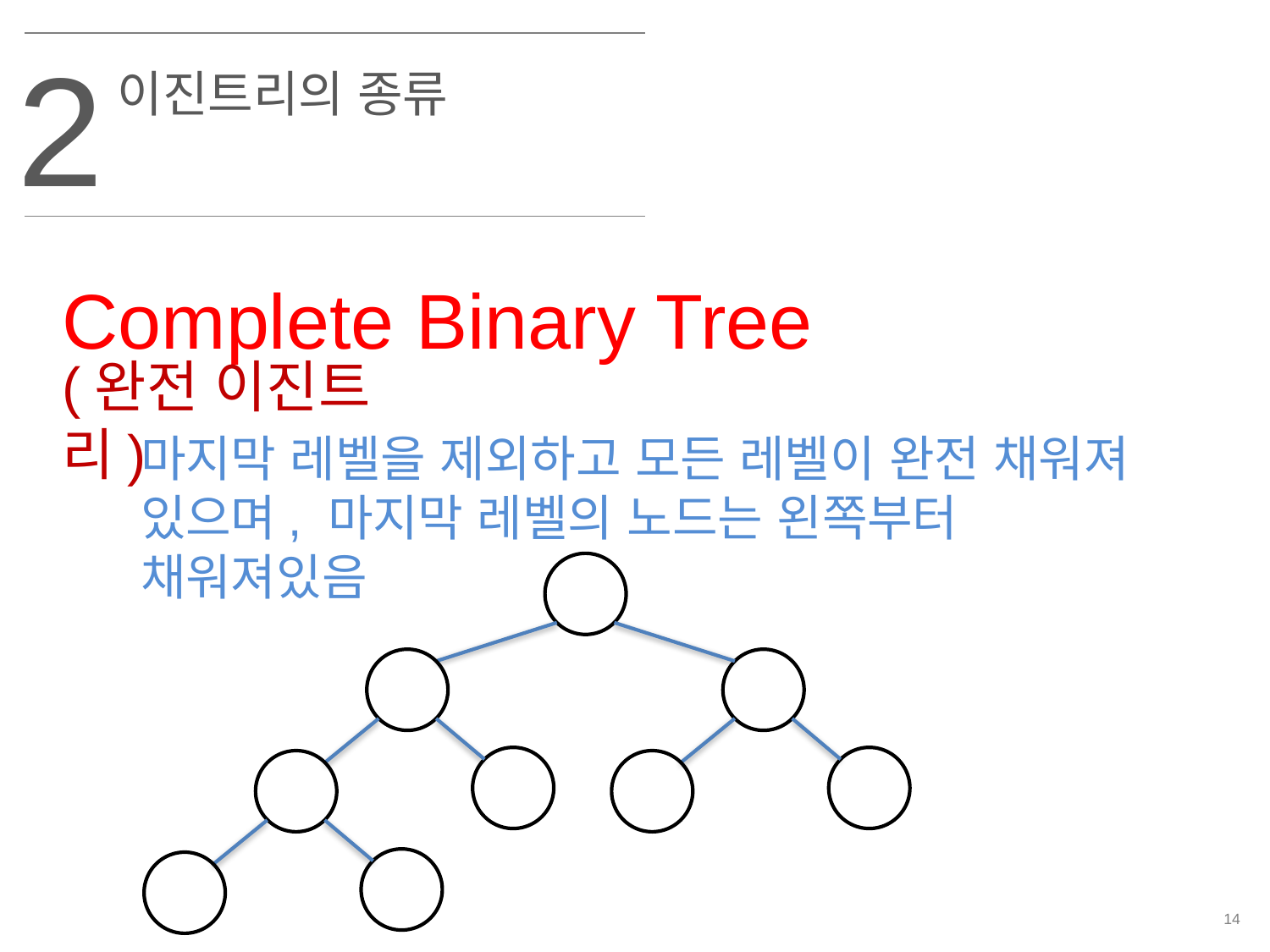

2
이진트리의 종류
Complete Binary Tree
(완전 이진트리)
마지막 레벨을 제외하고 모든 레벨이 완전 채워져 있으며, 마지막 레벨의 노드는 왼쪽부터 채워져있음